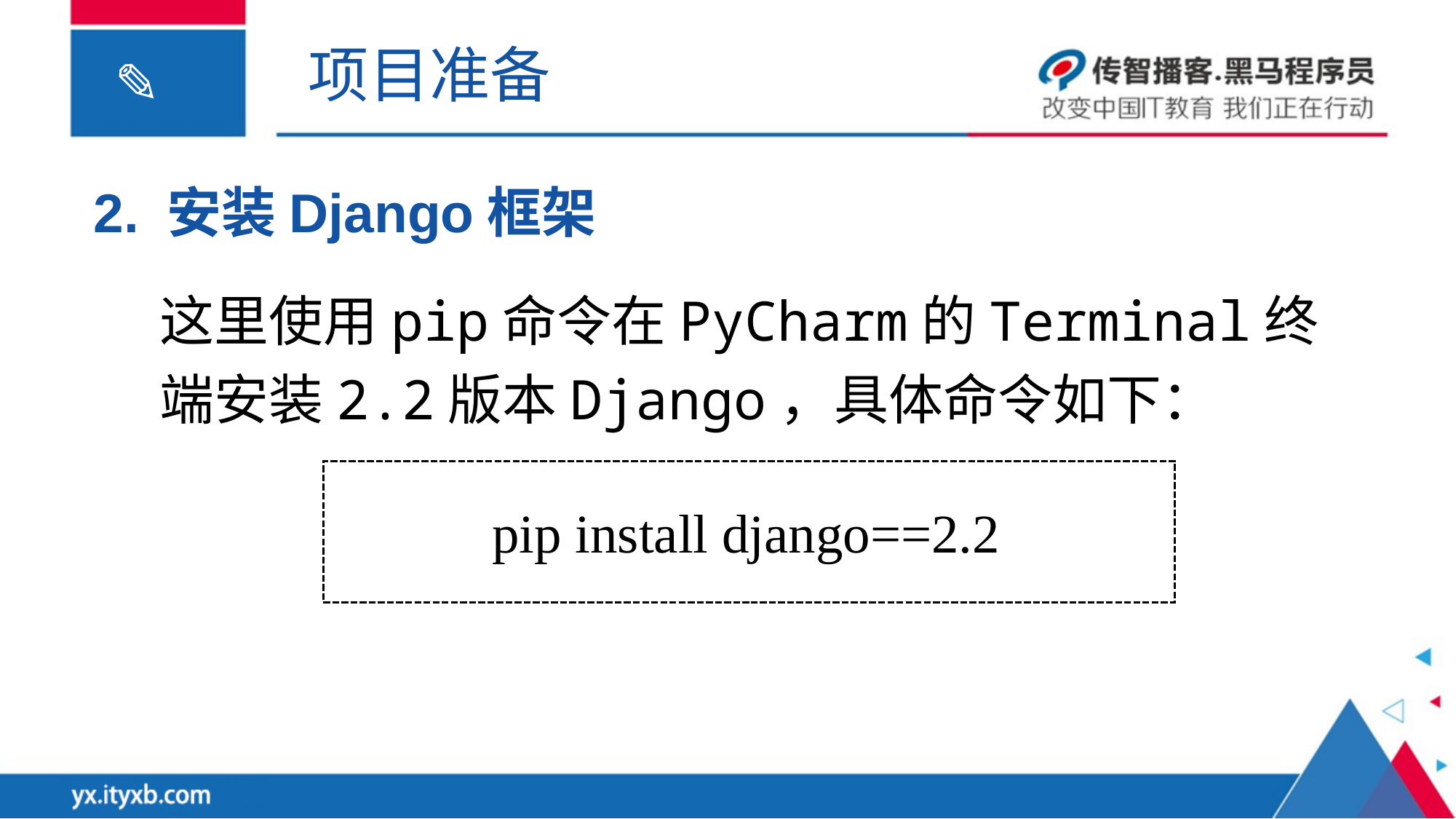

项目准备
2. 安装Django框架
这里使用pip命令在PyCharm的Terminal终端安装2.2版本Django，具体命令如下：

pip install django==2.2